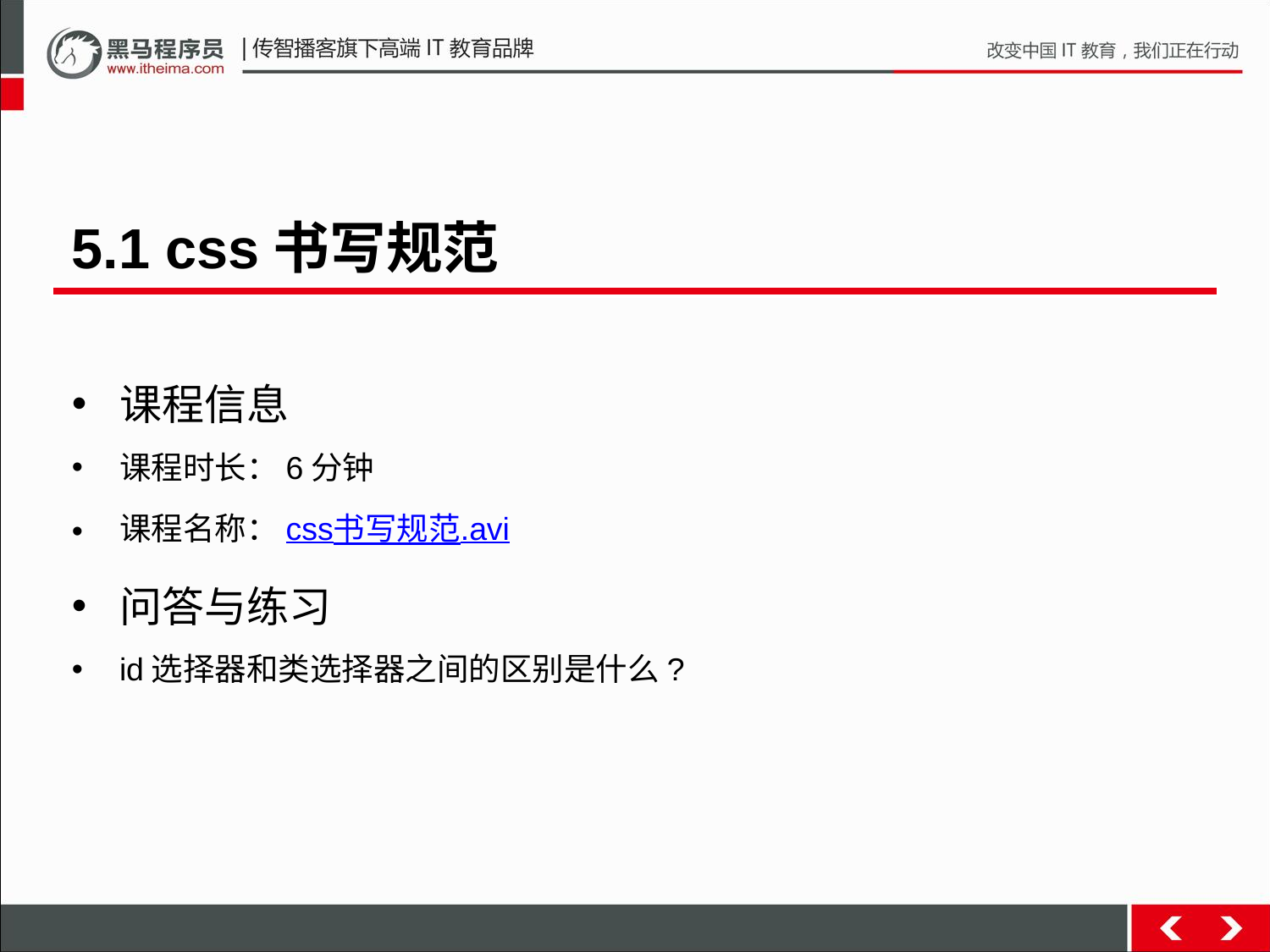

5.1 css书写规范
课程信息
课程时长：6分钟
课程名称：css书写规范.avi
问答与练习
id选择器和类选择器之间的区别是什么?